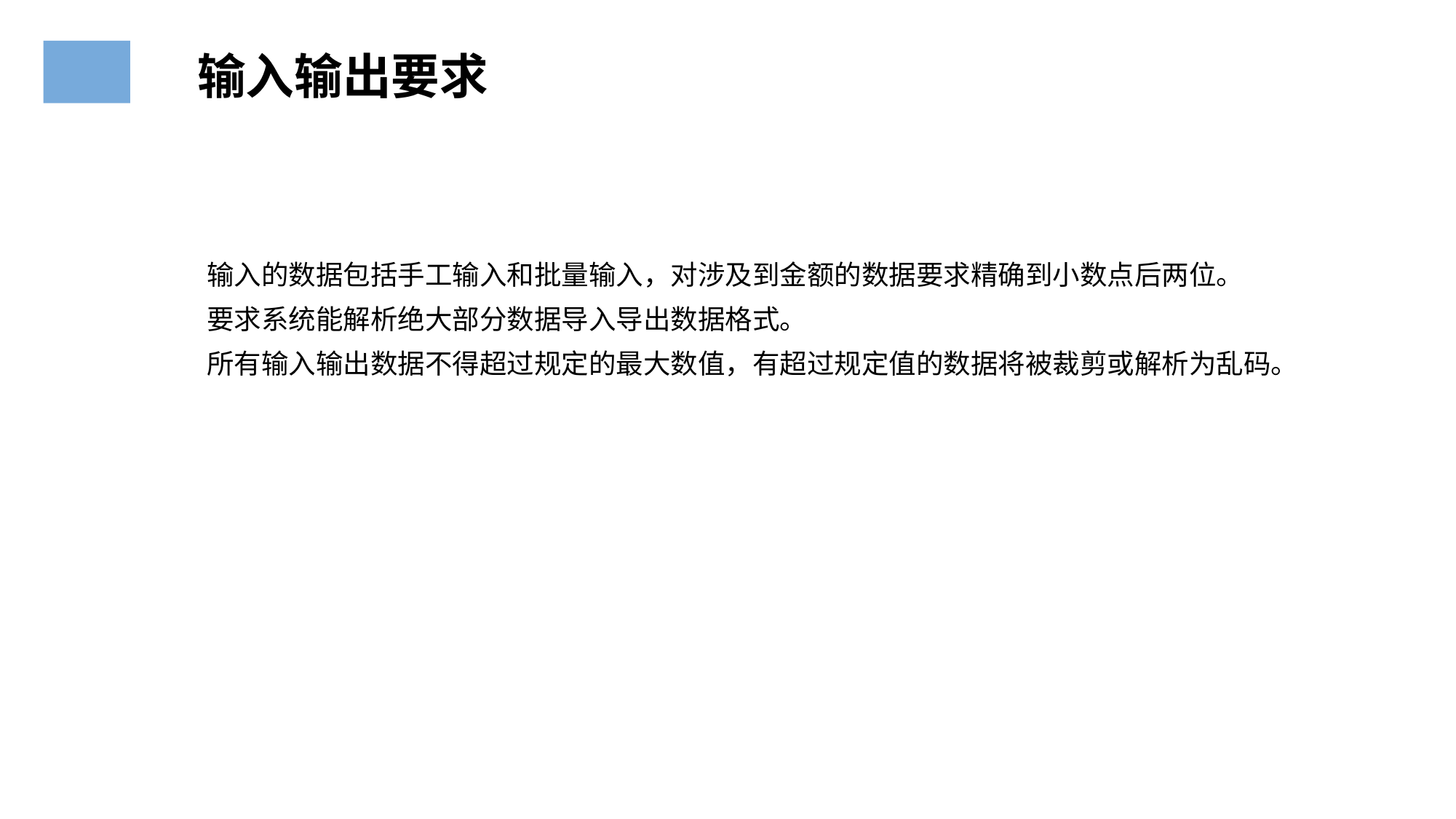

输入输出要求
#
	输入的数据包括手工输入和批量输入，对涉及到金额的数据要求精确到小数点后两位。
	要求系统能解析绝大部分数据导入导出数据格式。
	所有输入输出数据不得超过规定的最大数值，有超过规定值的数据将被裁剪或解析为乱码。